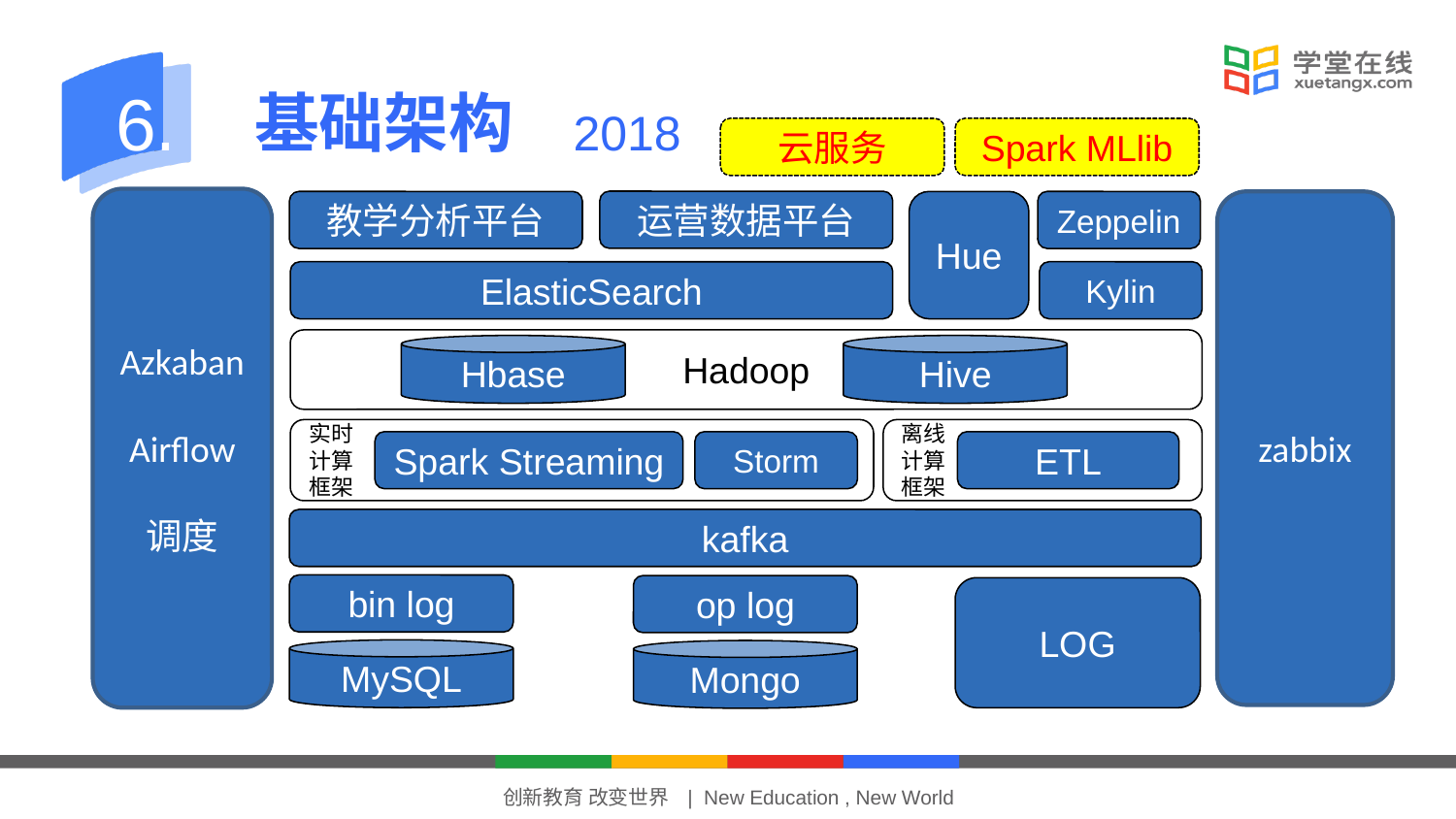

6.
基础架构
2018
云服务
Spark MLlib
Azkaban

Airflow

调度
运营数据平台
教学分析平台
Hue
Zeppelin
zabbix
ElasticSearch
Kylin
Hadoop
Hbase
Hive
实时
计算
框架
离线
计算
框架
Spark Streaming
Storm
ETL
kafka
bin log
op log
LOG
MySQL
Mongo